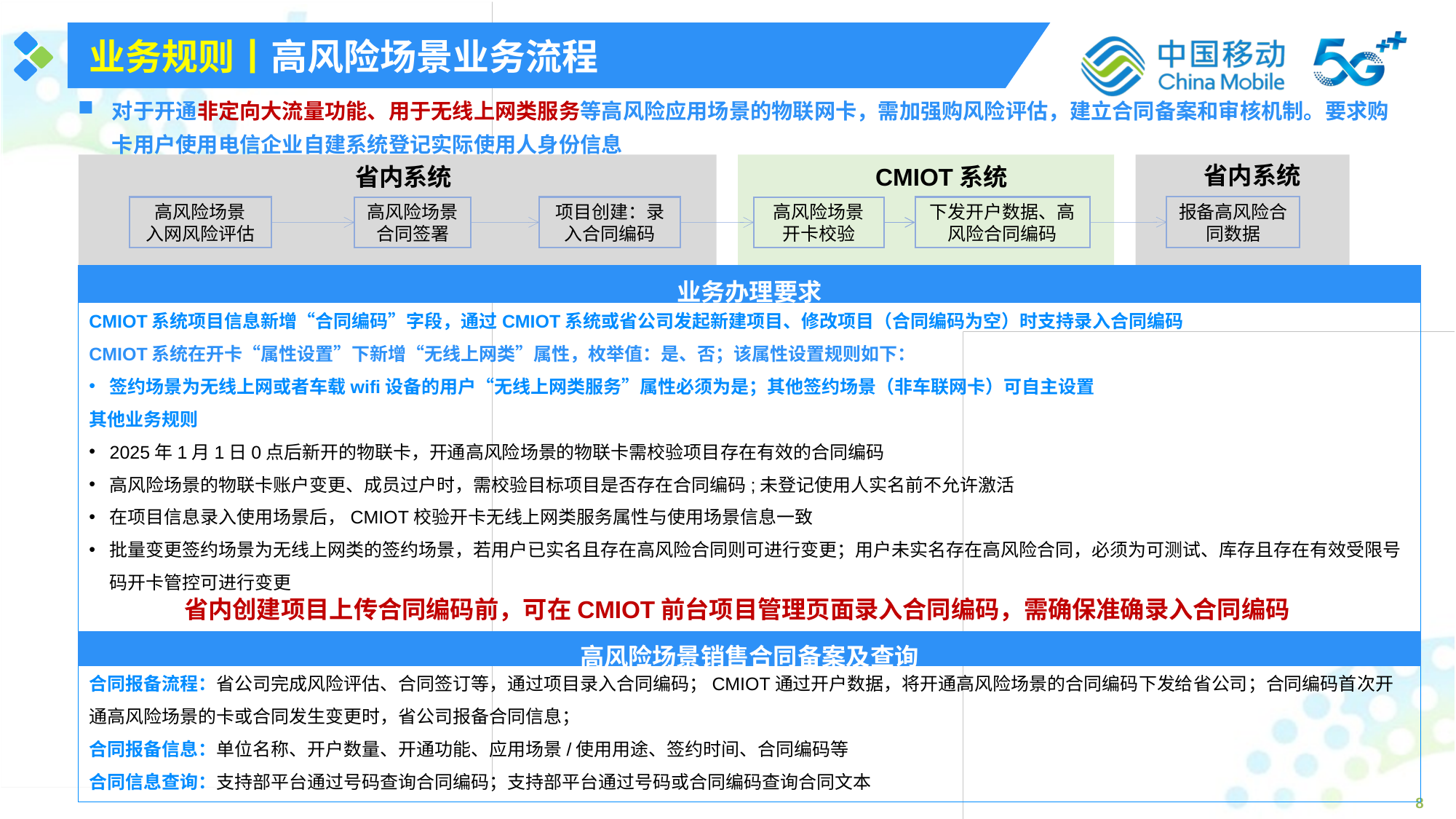

业务规则丨高风险场景业务流程
对于开通非定向大流量功能、用于无线上网类服务等高风险应用场景的物联网卡，需加强购风险评估，建立合同备案和审核机制。要求购卡用户使用电信企业自建系统登记实际使用人身份信息

省内系统
省内系统
CMIOT系统
报备高风险合同数据
高风险场景
入网风险评估
高风险场景
合同签署
项目创建：录入合同编码
高风险场景开卡校验
下发开户数据、高风险合同编码
业务办理要求
CMIOT系统项目信息新增“合同编码”字段，通过CMIOT系统或省公司发起新建项目、修改项目（合同编码为空）时支持录入合同编码
CMIOT系统在开卡“属性设置”下新增“无线上网类”属性，枚举值：是、否；该属性设置规则如下：
签约场景为无线上网或者车载wifi设备的用户“无线上网类服务”属性必须为是；其他签约场景（非车联网卡）可自主设置
其他业务规则
2025年1月1日0点后新开的物联卡，开通高风险场景的物联卡需校验项目存在有效的合同编码
高风险场景的物联卡账户变更、成员过户时，需校验目标项目是否存在合同编码;未登记使用人实名前不允许激活
在项目信息录入使用场景后，CMIOT校验开卡无线上网类服务属性与使用场景信息一致
批量变更签约场景为无线上网类的签约场景，若用户已实名且存在高风险合同则可进行变更；用户未实名存在高风险合同，必须为可测试、库存且存在有效受限号码开卡管控可进行变更
省内创建项目上传合同编码前，可在CMIOT前台项目管理页面录入合同编码，需确保准确录入合同编码
高风险场景销售合同备案及查询
合同报备流程：省公司完成风险评估、合同签订等，通过项目录入合同编码；CMIOT通过开户数据，将开通高风险场景的合同编码下发给省公司；合同编码首次开通高风险场景的卡或合同发生变更时，省公司报备合同信息；
合同报备信息：单位名称、开户数量、开通功能、应用场景/使用用途、签约时间、合同编码等
合同信息查询：支持部平台通过号码查询合同编码；支持部平台通过号码或合同编码查询合同文本